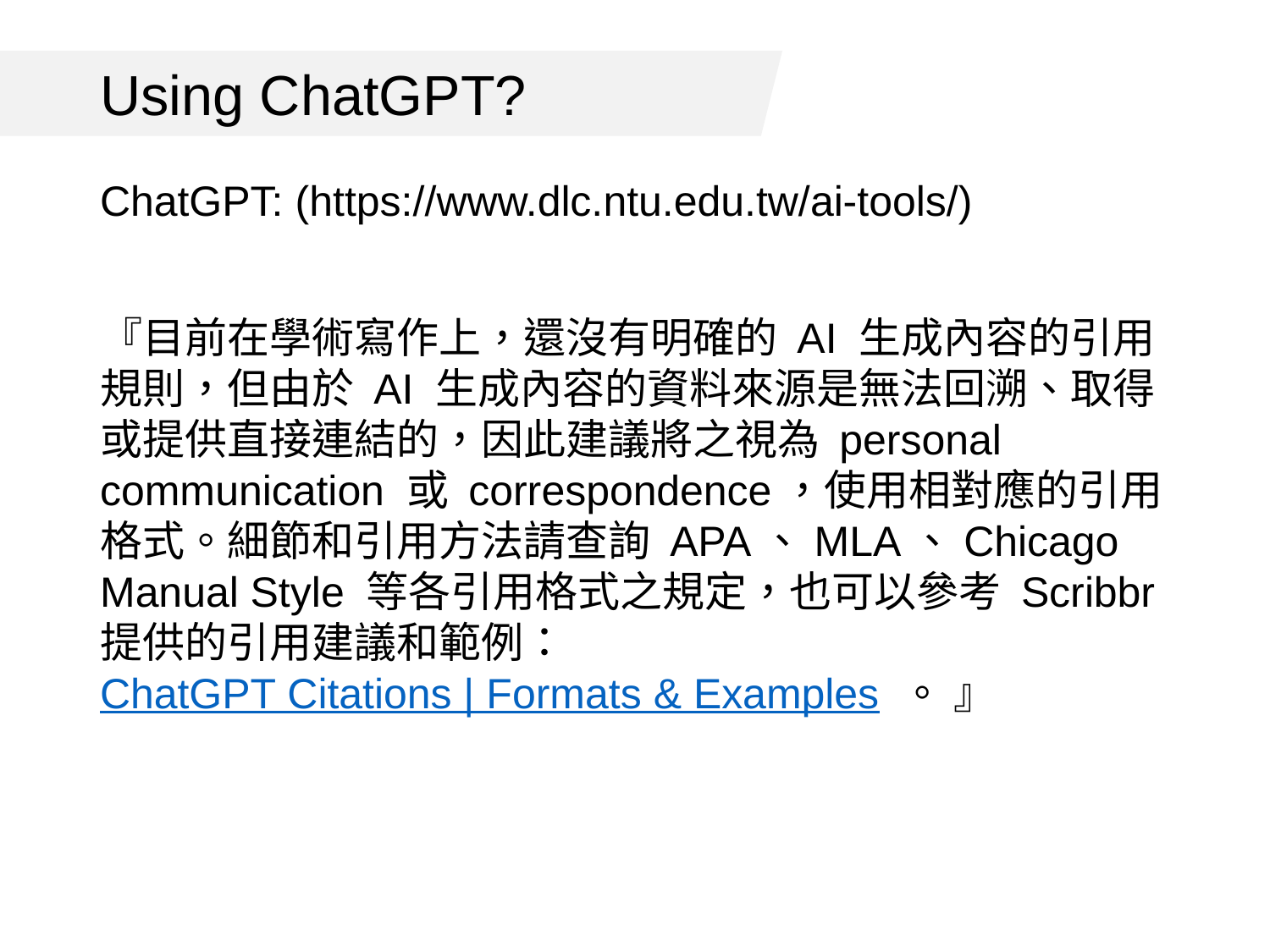

# Using ChatGPT?
ChatGPT: (https://www.dlc.ntu.edu.tw/ai-tools/)

『目前在學術寫作上，還沒有明確的 AI 生成內容的引用規則，但由於 AI 生成內容的資料來源是無法回溯、取得或提供直接連結的，因此建議將之視為 personal communication 或 correspondence，使用相對應的引用格式。細節和引用方法請查詢 APA、MLA、Chicago Manual Style 等各引用格式之規定，也可以參考 Scribbr 提供的引用建議和範例：ChatGPT Citations | Formats & Examples 。 』